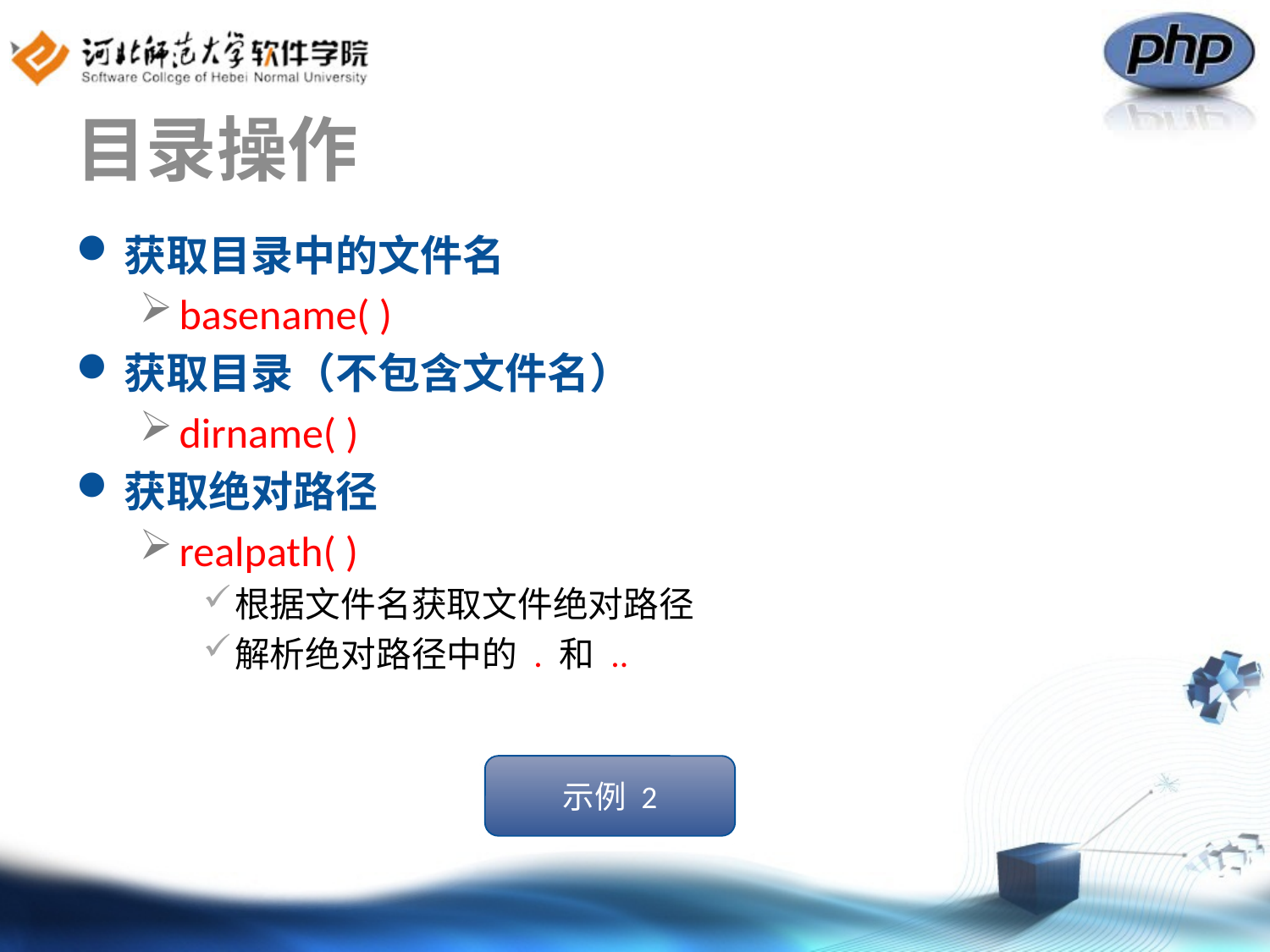

# 目录操作
获取目录中的文件名
basename( )
获取目录（不包含文件名）
dirname( )
获取绝对路径
realpath( )
根据文件名获取文件绝对路径
解析绝对路径中的 . 和 ..
示例 2